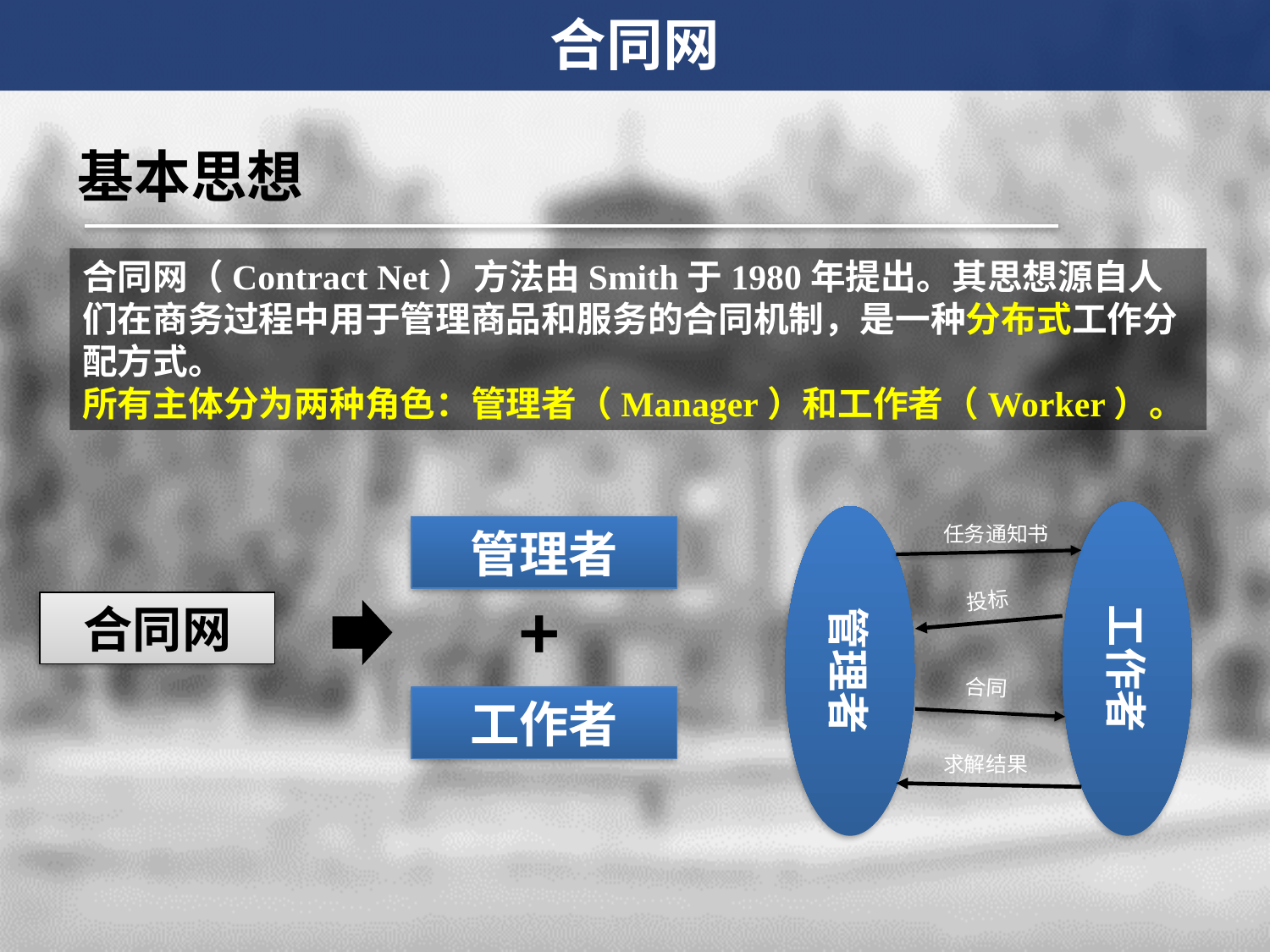

合同网
基本思想
合同网（Contract Net）方法由Smith于1980年提出。其思想源自人们在商务过程中用于管理商品和服务的合同机制，是一种分布式工作分配方式。
所有主体分为两种角色：管理者（Manager）和工作者（Worker）。
工作者
管理者
任务通知书
管理者
+
投标
合同网

合同
工作者
求解结果